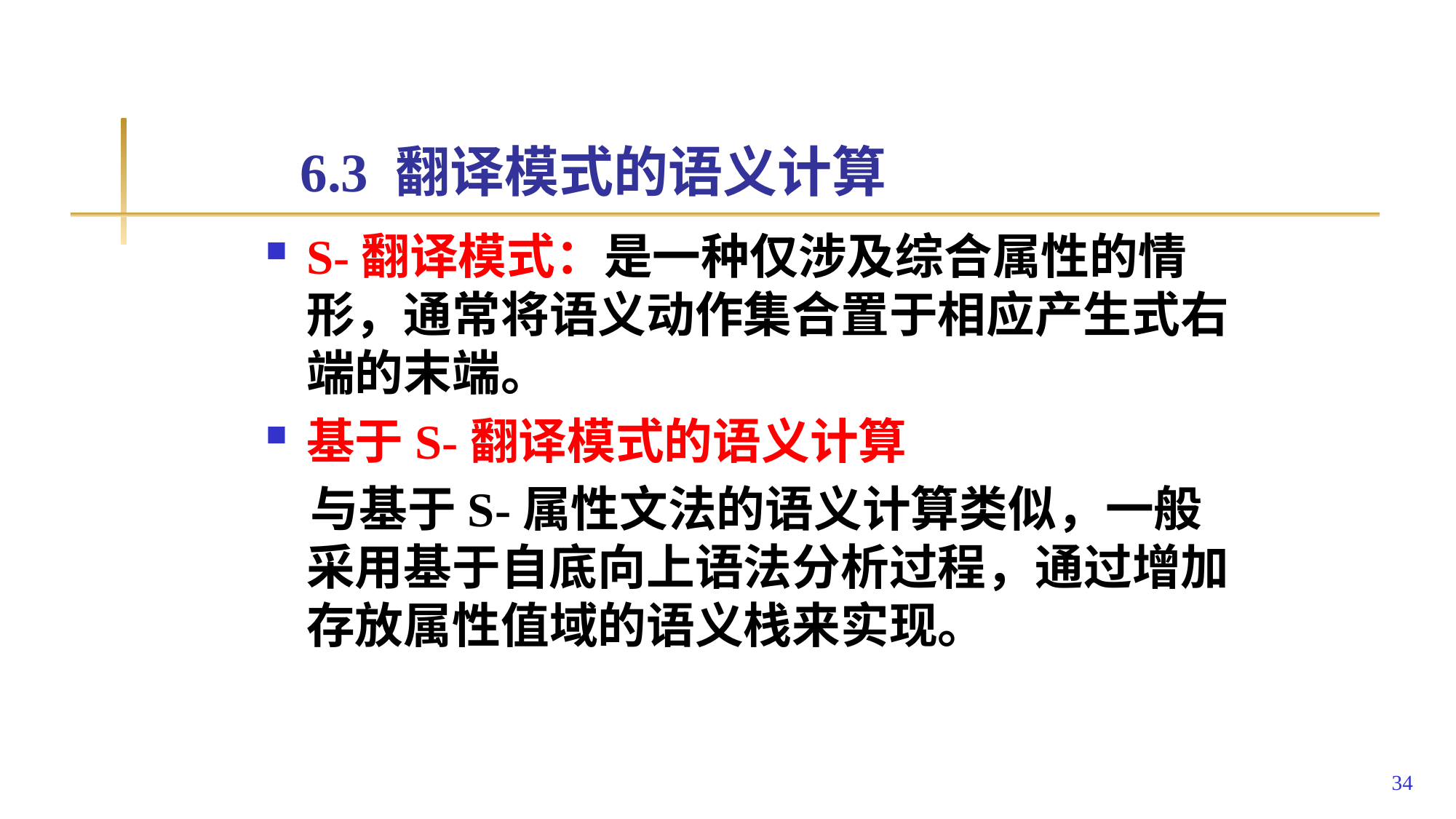

# 6.3 翻译模式的语义计算
S-翻译模式：是一种仅涉及综合属性的情形，通常将语义动作集合置于相应产生式右端的末端。
基于S-翻译模式的语义计算
   与基于S-属性文法的语义计算类似，一般采用基于自底向上语法分析过程，通过增加存放属性值域的语义栈来实现。
34